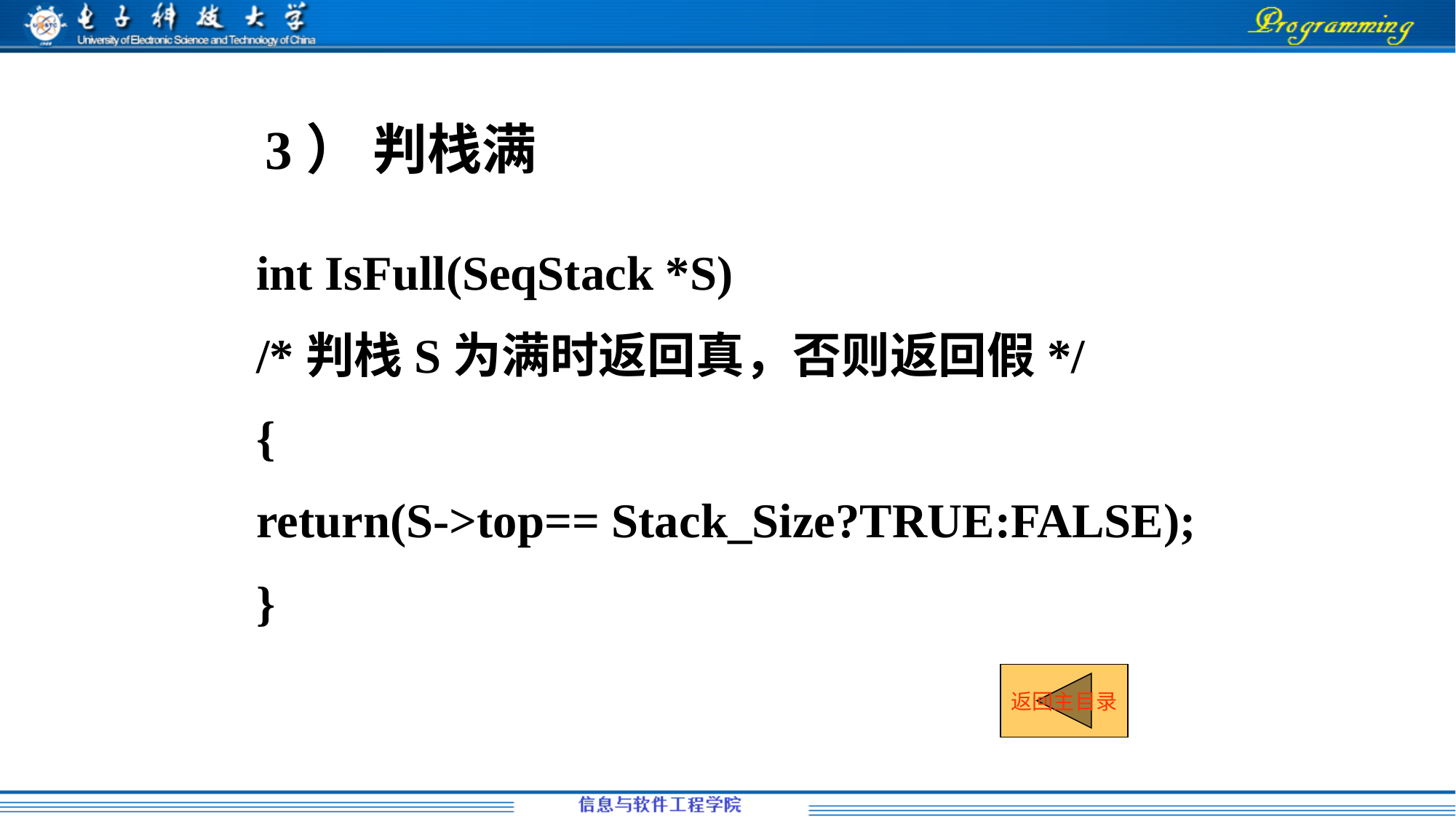

3） 判栈满
int IsFull(SeqStack *S)
/*判栈S为满时返回真，否则返回假*/
{
return(S->top== Stack_Size?TRUE:FALSE);
}
返回主目录